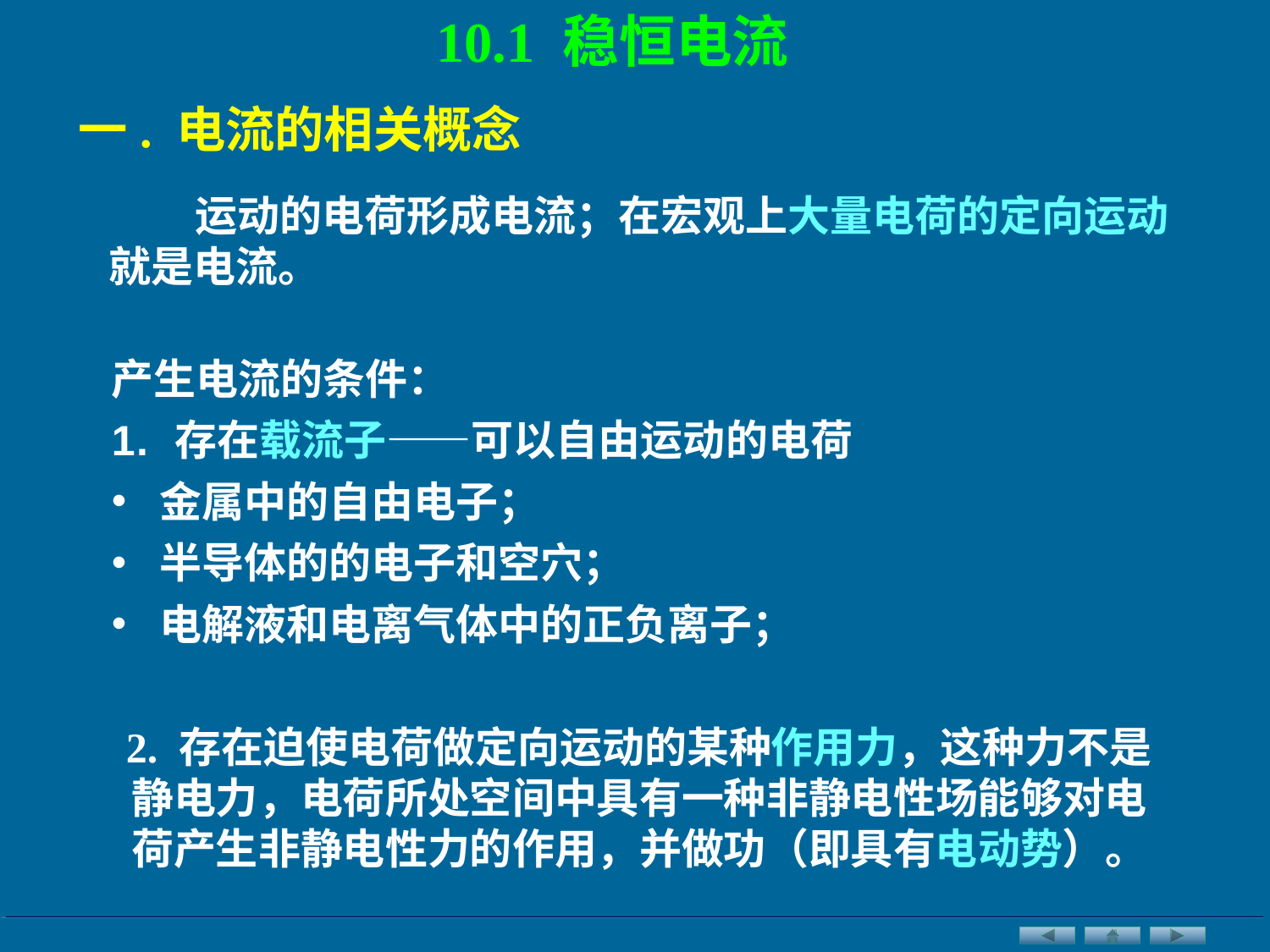

10.1 稳恒电流
一. 电流的相关概念
        运动的电荷形成电流；在宏观上大量电荷的定向运动就是电流。
产生电流的条件：
存在载流子——可以自由运动的电荷
金属中的自由电子；
半导体的的电子和空穴；
电解液和电离气体中的正负离子；

2. 存在迫使电荷做定向运动的某种作用力，这种力不是静电力，电荷所处空间中具有一种非静电性场能够对电荷产生非静电性力的作用，并做功（即具有电动势）。